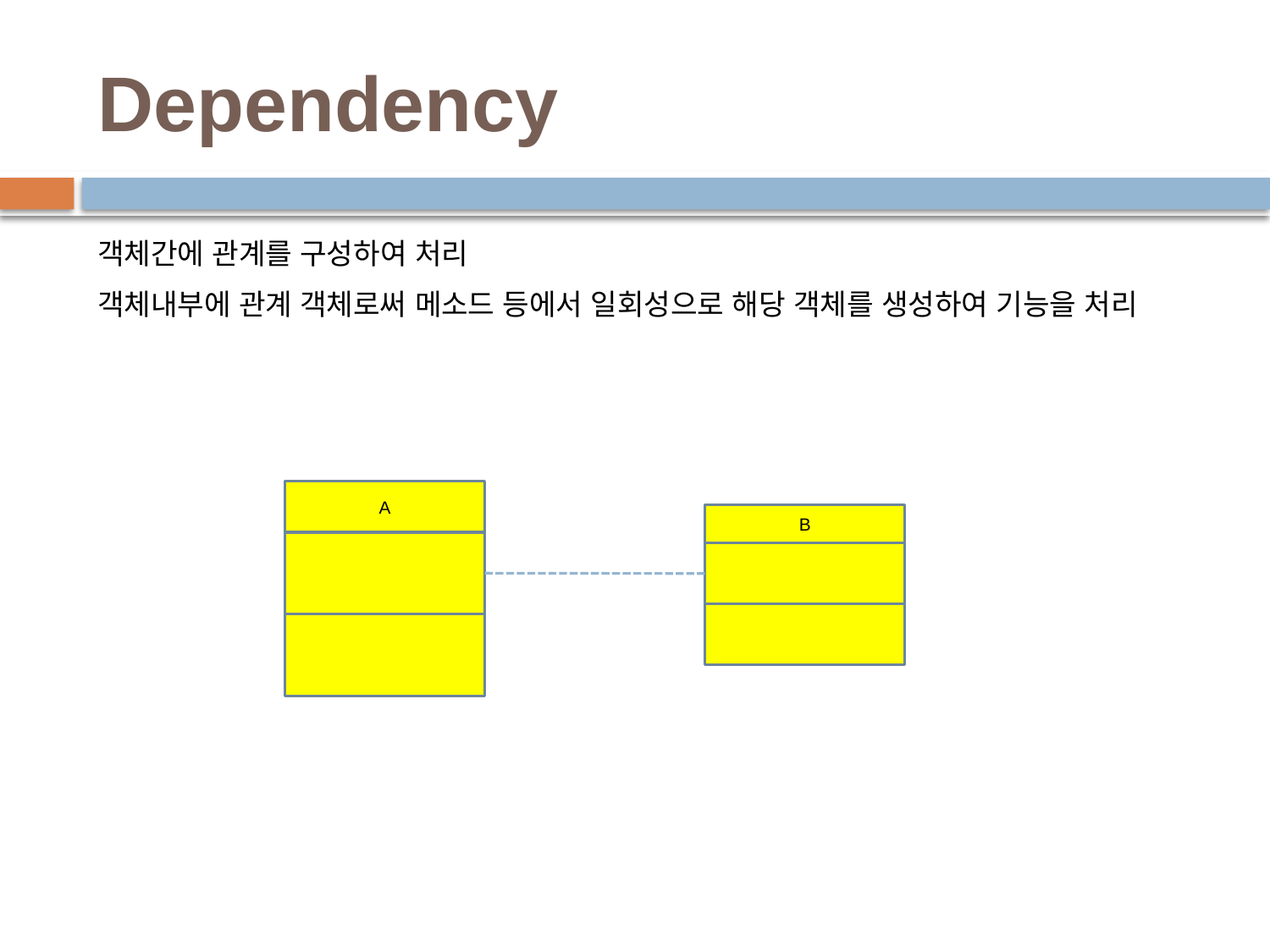

# Dependency
객체간에 관계를 구성하여 처리
객체내부에 관계 객체로써 메소드 등에서 일회성으로 해당 객체를 생성하여 기능을 처리

A

B